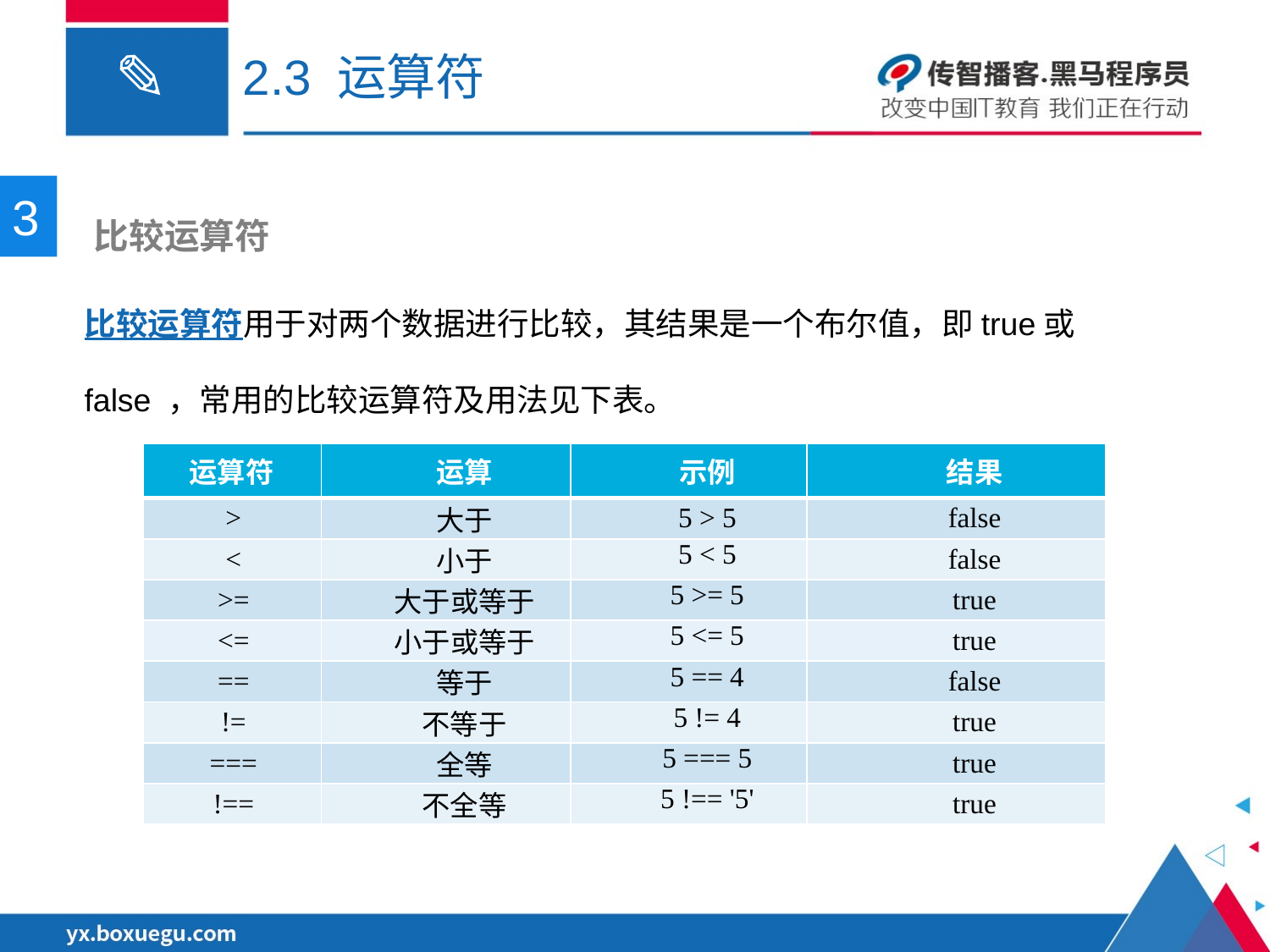

# 2.3 运算符

3
  比较运算符
比较运算符用于对两个数据进行比较，其结果是一个布尔值，即true或false ，常用的比较运算符及用法见下表。
| 运算符 | 运算 | 示例 | 结果 |
| --- | --- | --- | --- |
| > | 大于 | 5 > 5 | false |
| < | 小于 | 5 < 5 | false |
| >= | 大于或等于 | 5 >= 5 | true |
| <= | 小于或等于 | 5 <= 5 | true |
| == | 等于 | 5 == 4 | false |
| != | 不等于 | 5 != 4 | true |
| === | 全等 | 5 === 5 | true |
| !== | 不全等 | 5 !== '5' | true |